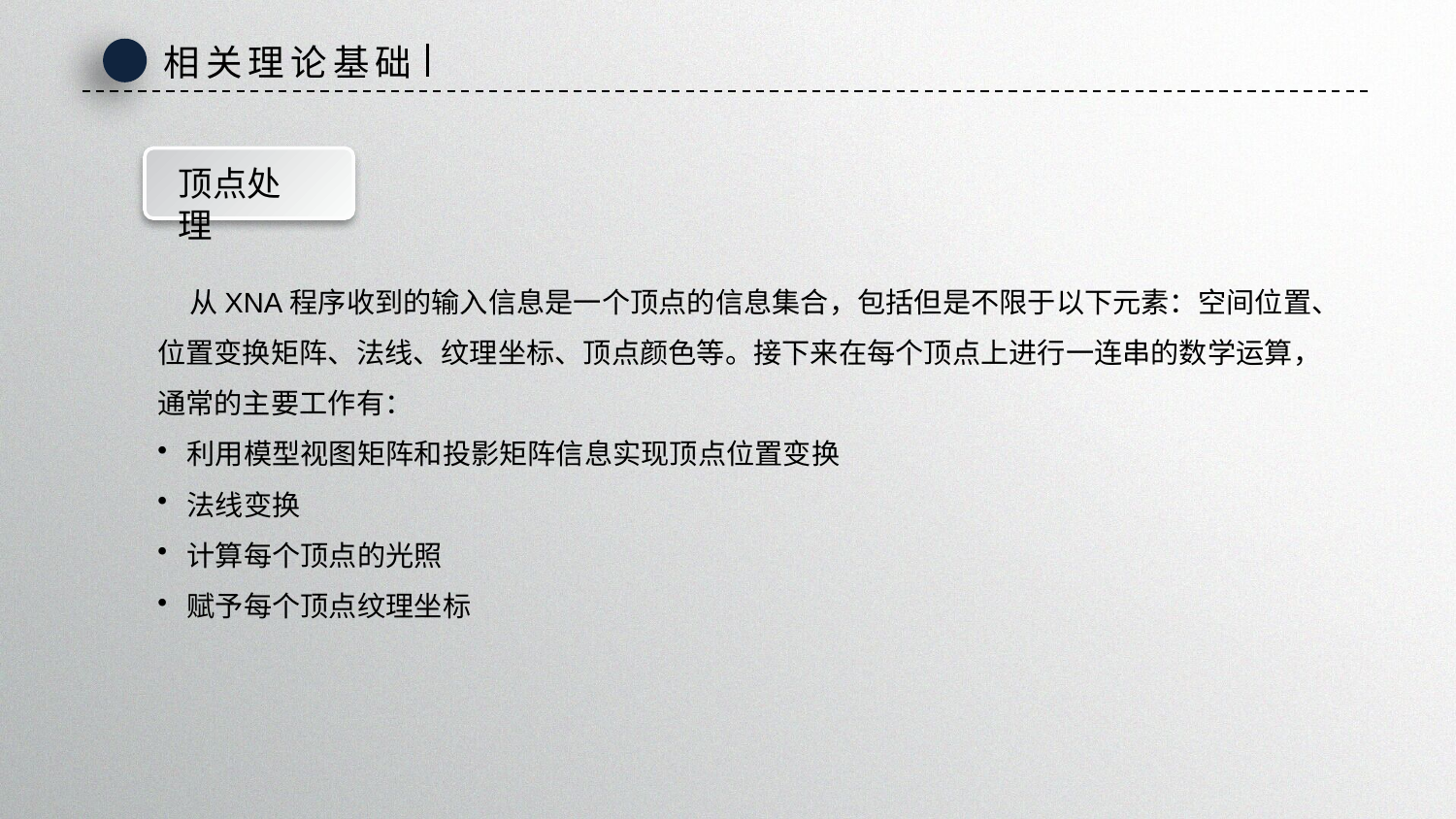

相关理论基础

顶点处理
    从XNA程序收到的输入信息是一个顶点的信息集合，包括但是不限于以下元素：空间位置、位置变换矩阵、法线、纹理坐标、顶点颜色等。接下来在每个顶点上进行一连串的数学运算，通常的主要工作有：
  利用模型视图矩阵和投影矩阵信息实现顶点位置变换
  法线变换
  计算每个顶点的光照
  赋予每个顶点纹理坐标